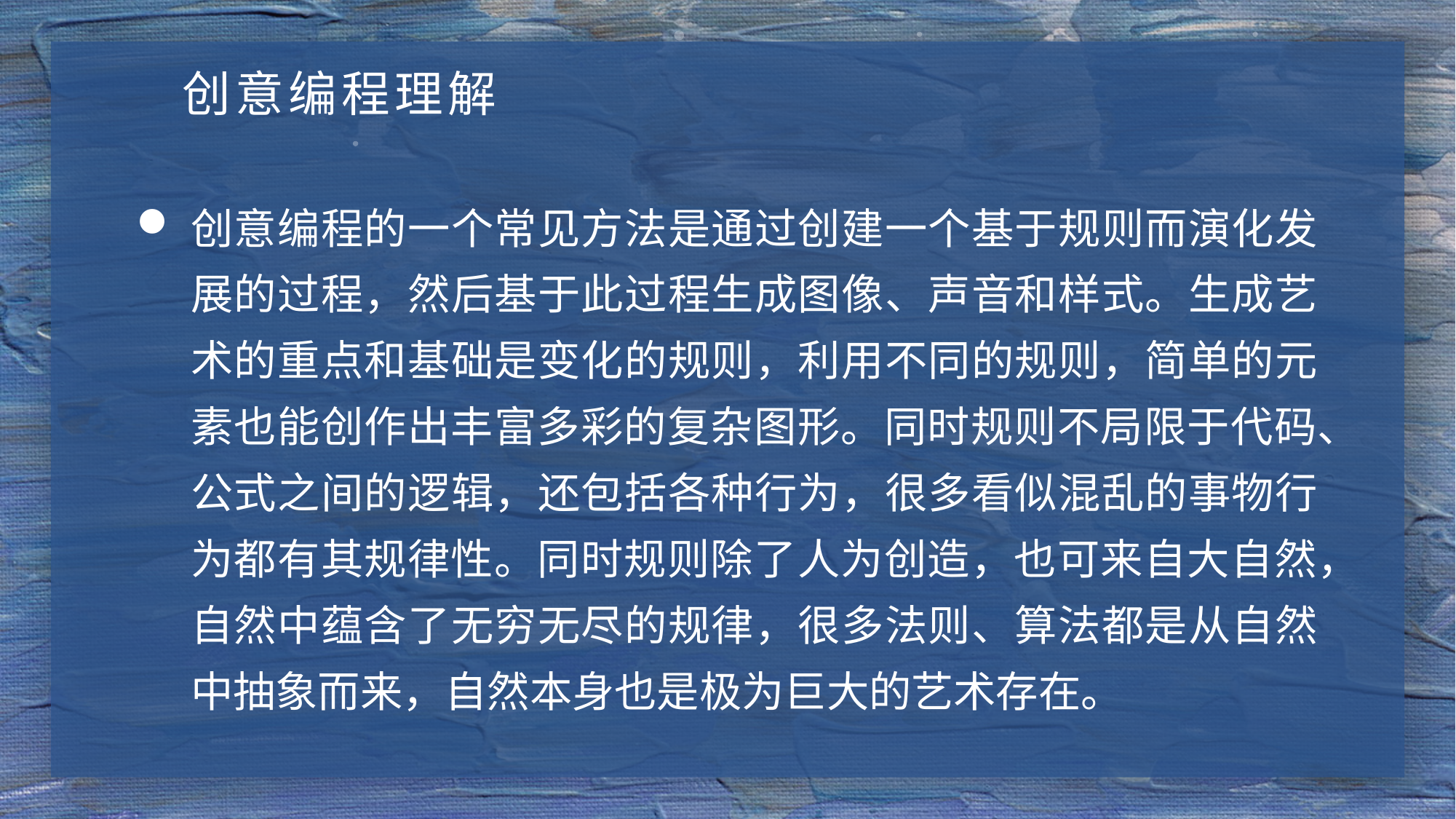

创意编程理解
创意编程的一个常见方法是通过创建一个基于规则而演化发展的过程，然后基于此过程生成图像、声音和样式。生成艺术的重点和基础是变化的规则，利用不同的规则，简单的元素也能创作出丰富多彩的复杂图形。同时规则不局限于代码、公式之间的逻辑，还包括各种行为，很多看似混乱的事物行为都有其规律性。同时规则除了人为创造，也可来自大自然，自然中蕴含了无穷无尽的规律，很多法则、算法都是从自然中抽象而来，自然本身也是极为巨大的艺术存在。